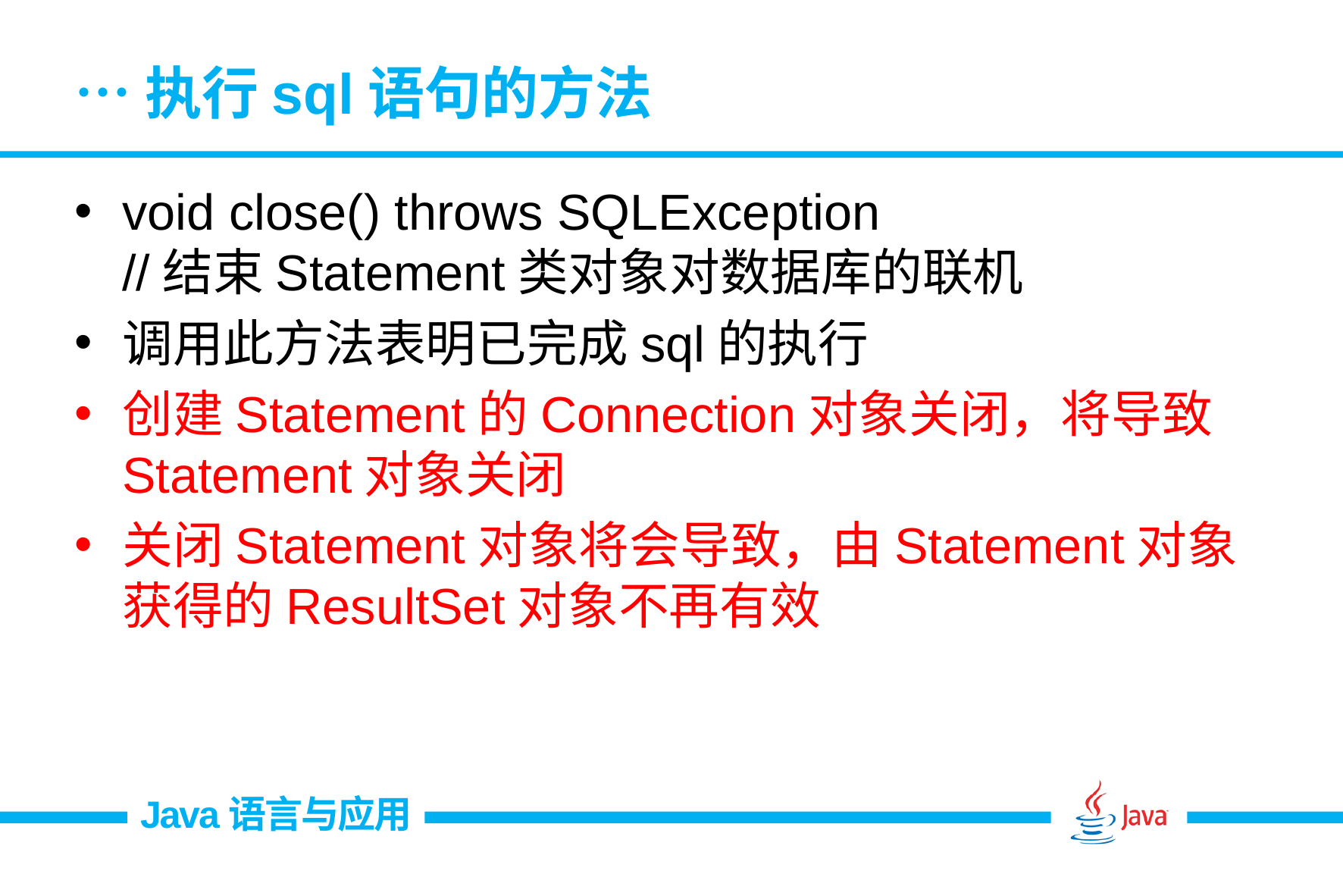

# …执行sql语句的方法
void close() throws SQLException 
//结束Statement类对象对数据库的联机
调用此方法表明已完成sql的执行
创建Statement的Connection对象关闭，将导致Statement对象关闭
关闭Statement对象将会导致，由Statement对象获得的ResultSet对象不再有效